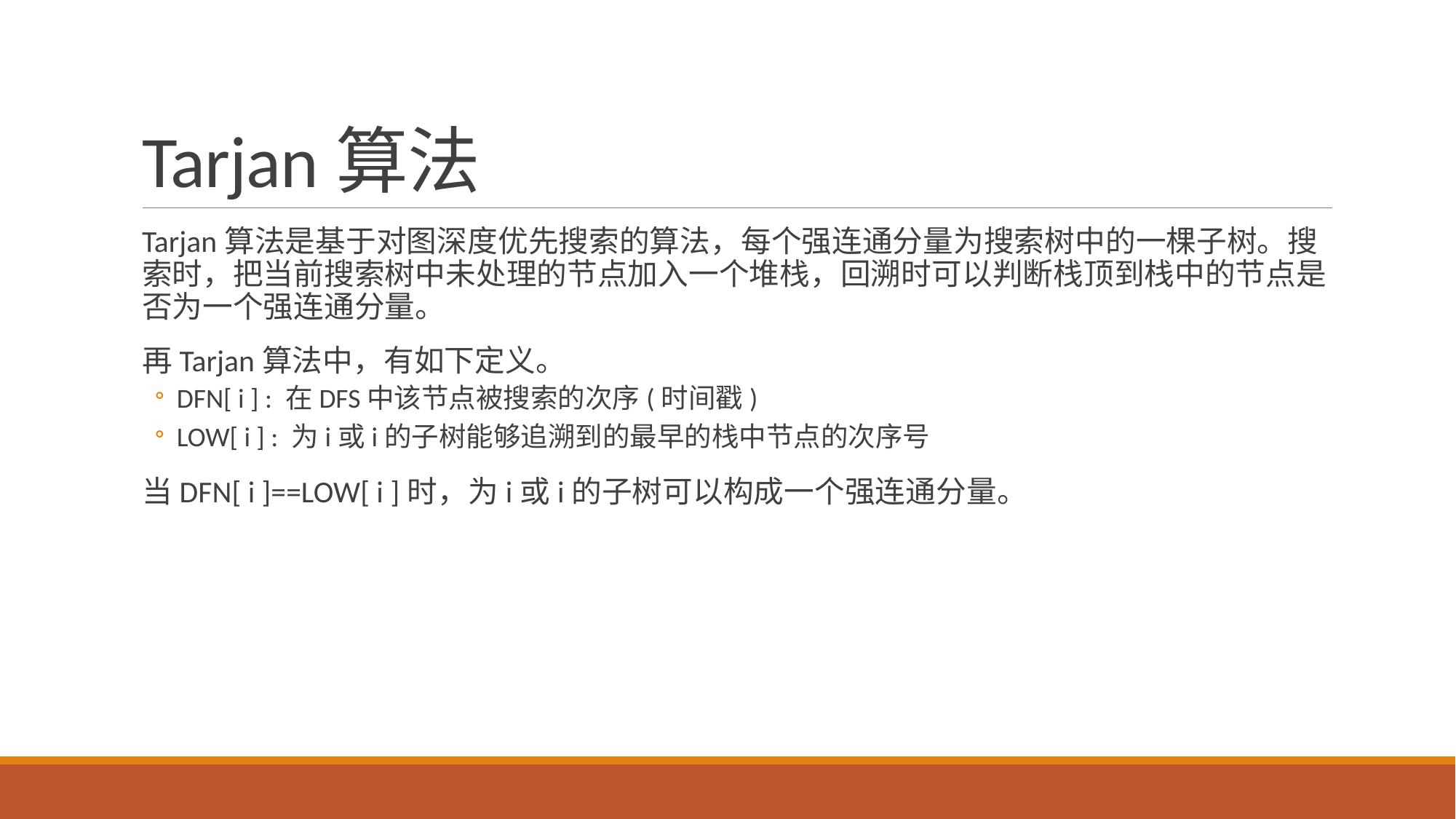

# Tarjan算法
Tarjan算法是基于对图深度优先搜索的算法，每个强连通分量为搜索树中的一棵子树。搜索时，把当前搜索树中未处理的节点加入一个堆栈，回溯时可以判断栈顶到栈中的节点是否为一个强连通分量。
再Tarjan算法中，有如下定义。
DFN[ i ] : 在DFS中该节点被搜索的次序(时间戳)
LOW[ i ] : 为i或i的子树能够追溯到的最早的栈中节点的次序号
当DFN[ i ]==LOW[ i ]时，为i或i的子树可以构成一个强连通分量。